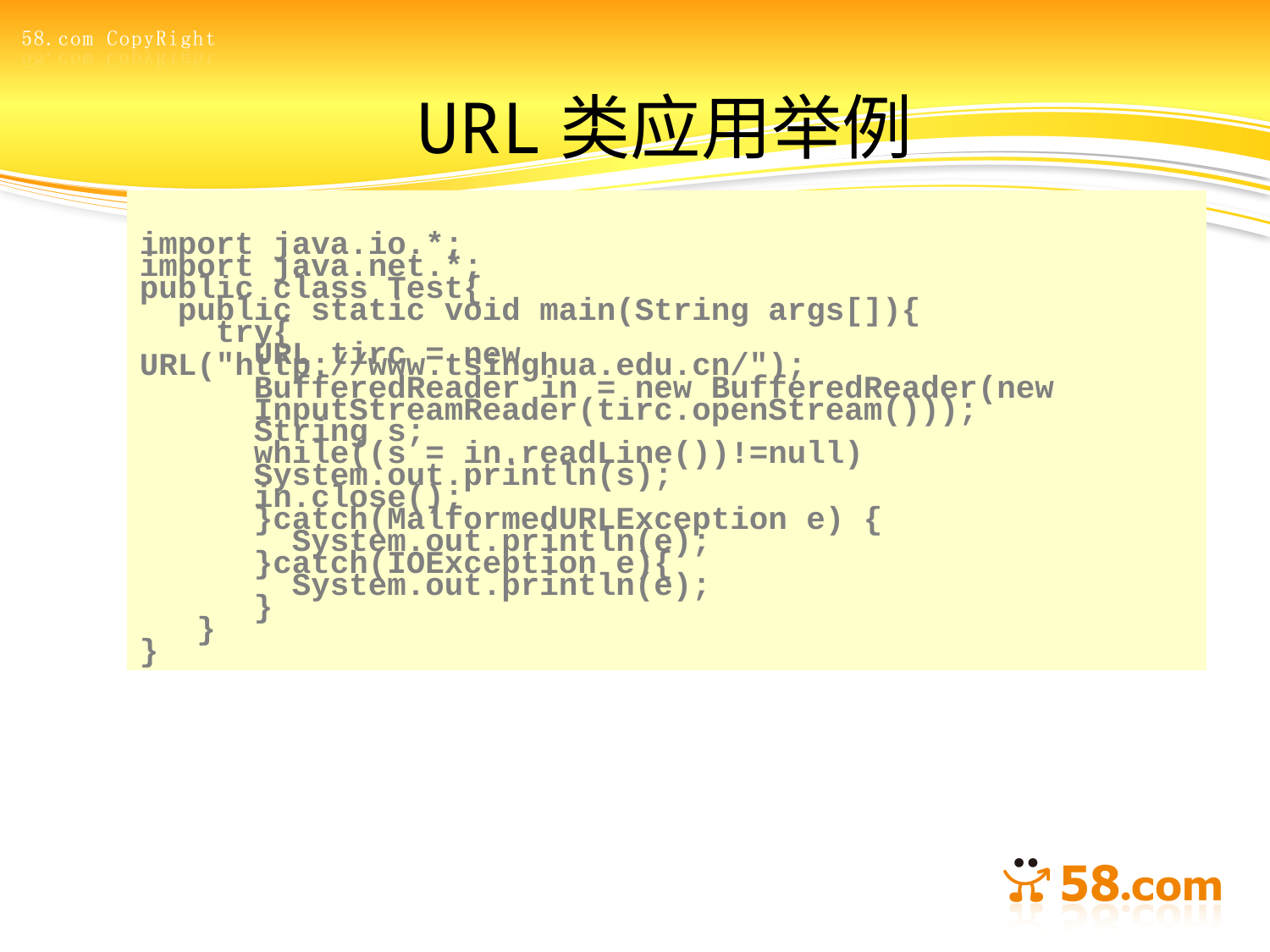

# URL类应用举例

import java.io.*;
import java.net.*;
public class Test{
  public static void main(String args[]){
    try{
      URL tirc = new URL("http://www.tsinghua.edu.cn/");
      BufferedReader in = new BufferedReader(new
      InputStreamReader(tirc.openStream()));
      String s;
      while((s = in.readLine())!=null)
      System.out.println(s);
      in.close();
      }catch(MalformedURLException e) {
        System.out.println(e);
      }catch(IOException e){
        System.out.println(e);
      }
   }
}